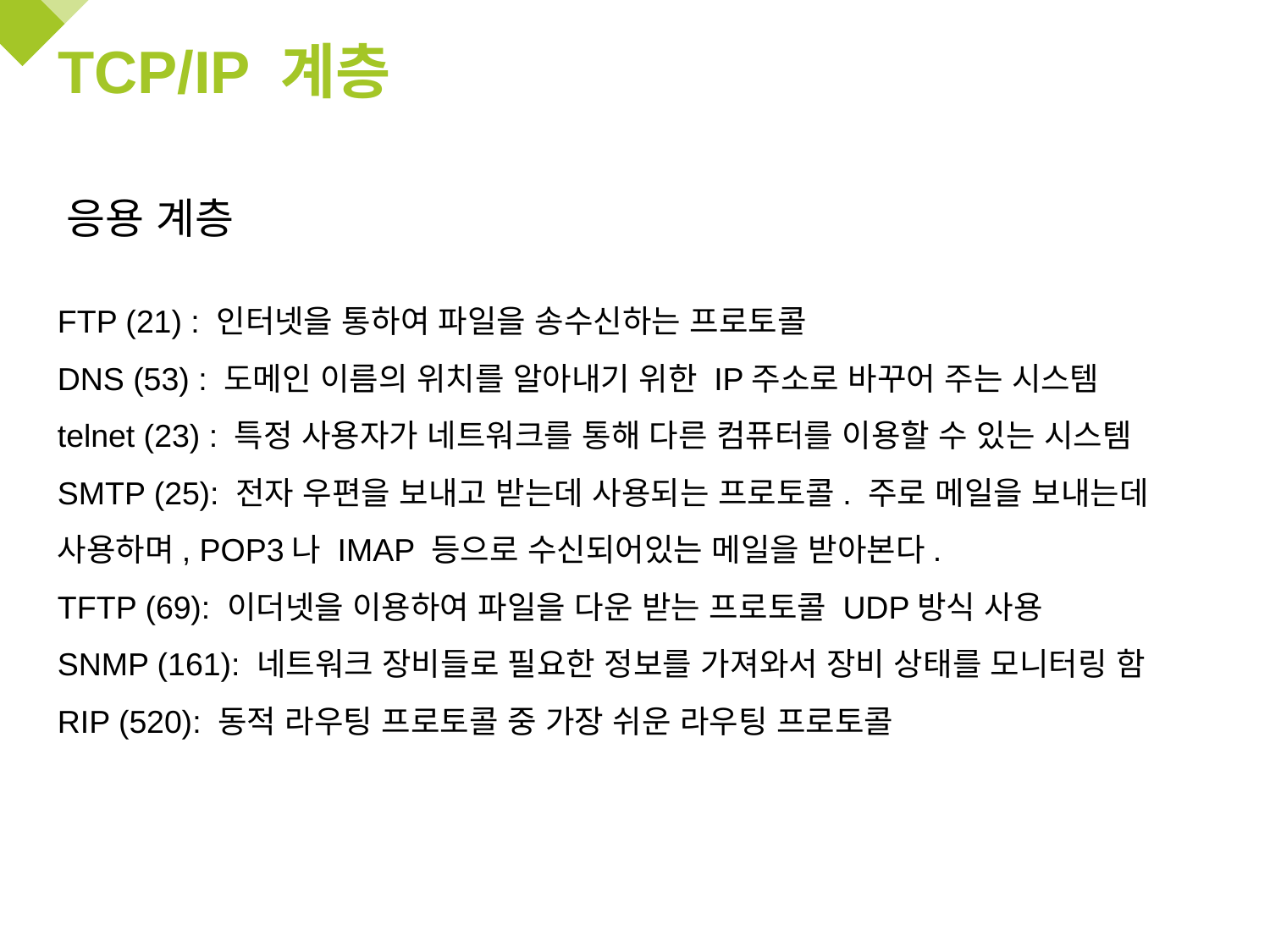

# TCP/IP 계층
응용 계층
FTP (21) : 인터넷을 통하여 파일을 송수신하는 프로토콜
DNS (53) : 도메인 이름의 위치를 알아내기 위한 IP주소로 바꾸어 주는 시스템
telnet (23) : 특정 사용자가 네트워크를 통해 다른 컴퓨터를 이용할 수 있는 시스템
SMTP (25): 전자 우편을 보내고 받는데 사용되는 프로토콜. 주로 메일을 보내는데 사용하며, POP3나 IMAP 등으로 수신되어있는 메일을 받아본다.
TFTP (69): 이더넷을 이용하여 파일을 다운 받는 프로토콜 UDP방식 사용
SNMP (161): 네트워크 장비들로 필요한 정보를 가져와서 장비 상태를 모니터링 함
RIP (520): 동적 라우팅 프로토콜 중 가장 쉬운 라우팅 프로토콜